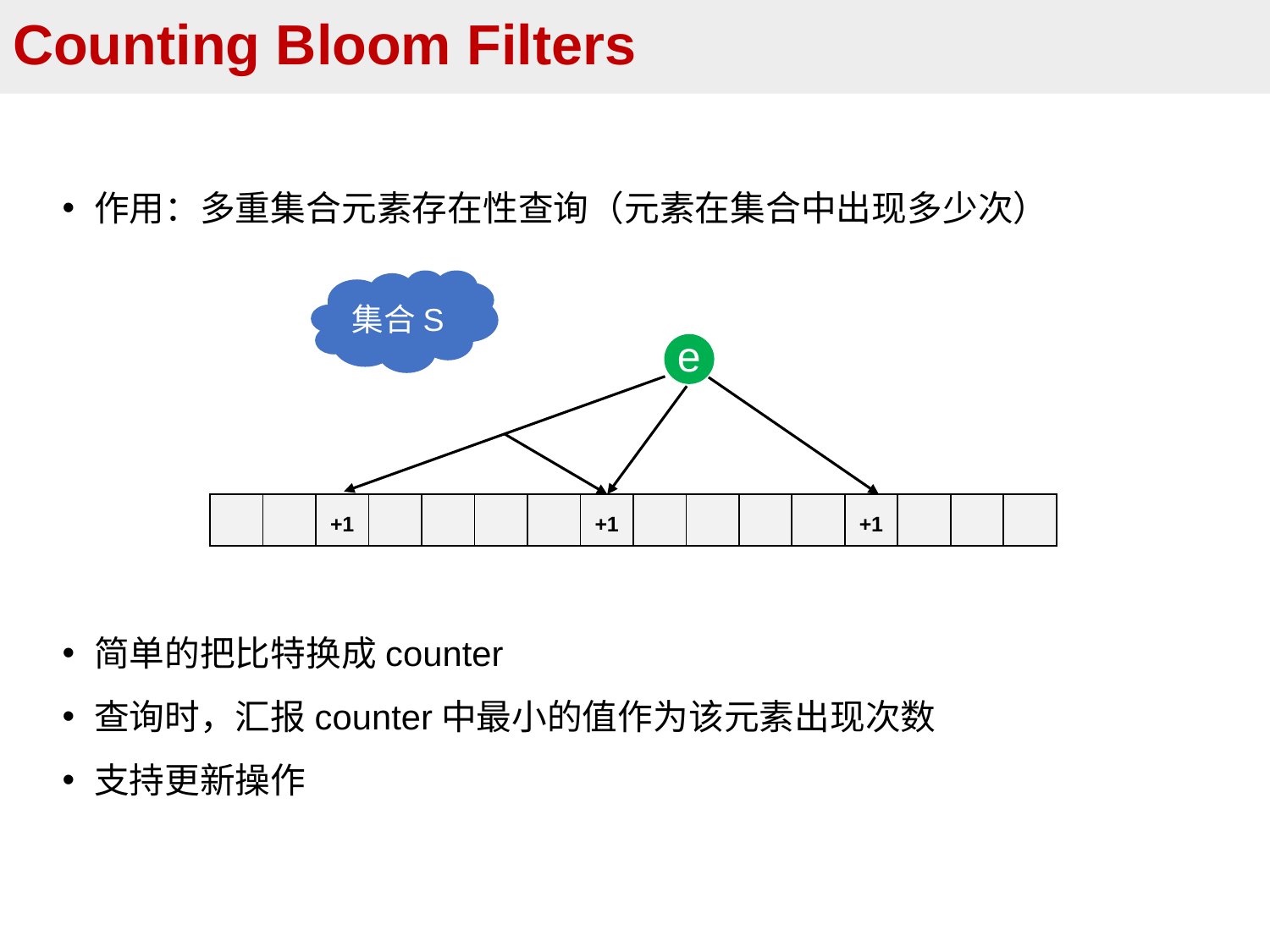

# Counting Bloom Filters
作用：多重集合元素存在性查询（元素在集合中出现多少次）

简单的把比特换成counter
查询时，汇报counter中最小的值作为该元素出现次数
支持更新操作
集合S
e

|  |  | +1 |  |  |  |  | +1 |  |  |  |  | +1 |  |  |  |
| --- | --- | --- | --- | --- | --- | --- | --- | --- | --- | --- | --- | --- | --- | --- | --- |